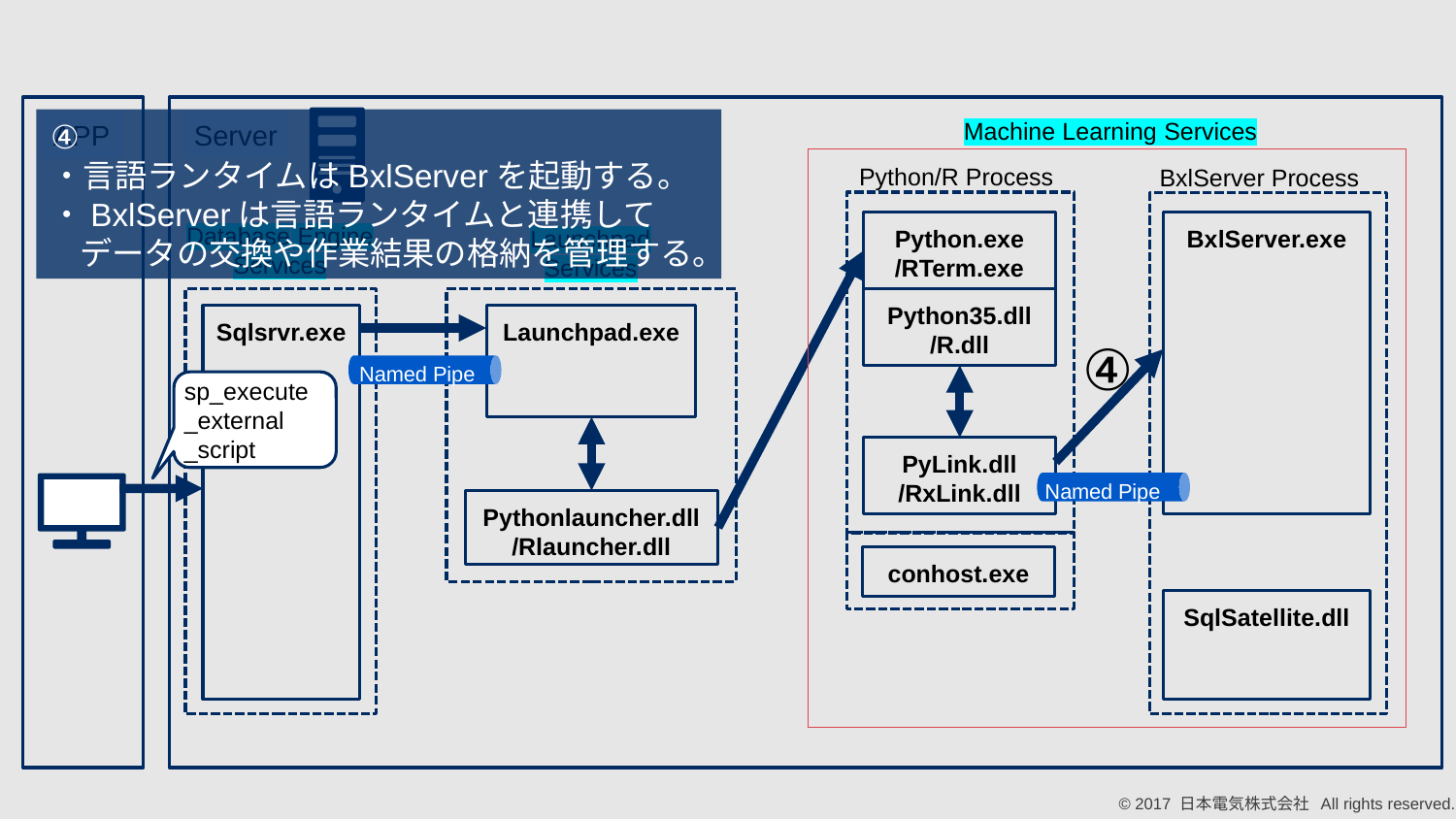

Machine Learning Services
④
・言語ランタイムはBxlServerを起動する。
・BxlServerは言語ランタイムと連携してデータの交換や作業結果の格納を管理する。
Server
APP

Python/R Process
BxlServer Process

BxlServer.exe
Python.exe
/RTerm.exe
Database Engine
Services
Launchpad
Services
Python35.dll
/R.dll

Sqlsrvr.exe
Launchpad.exe
④

Named Pipe
sp_execute
_external
_script
PyLink.dll
/RxLink.dll

Named Pipe

Pythonlauncher.dll
/Rlauncher.dll

conhost.exe
SqlSatellite.dll